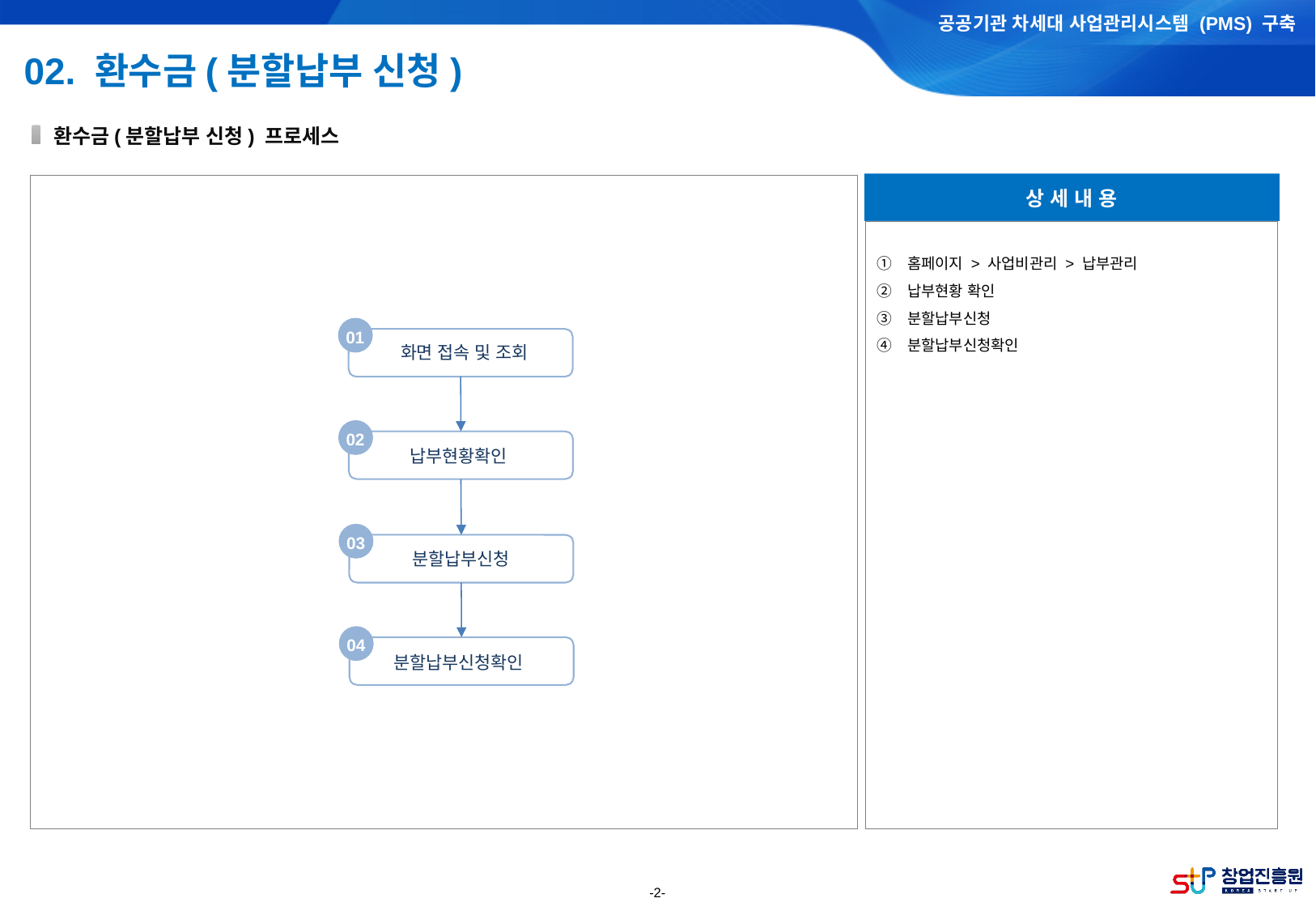

02. 환수금(분할납부 신청)
9. 정산
환수금(분할납부 신청) 프로세스

상 세 내 용

홈페이지 > 사업비관리 > 납부관리
납부현황 확인
분할납부신청
분할납부신청확인

01

화면 접속 및 조회

02

납부현황확인

03

분할납부신청

04

분할납부신청확인